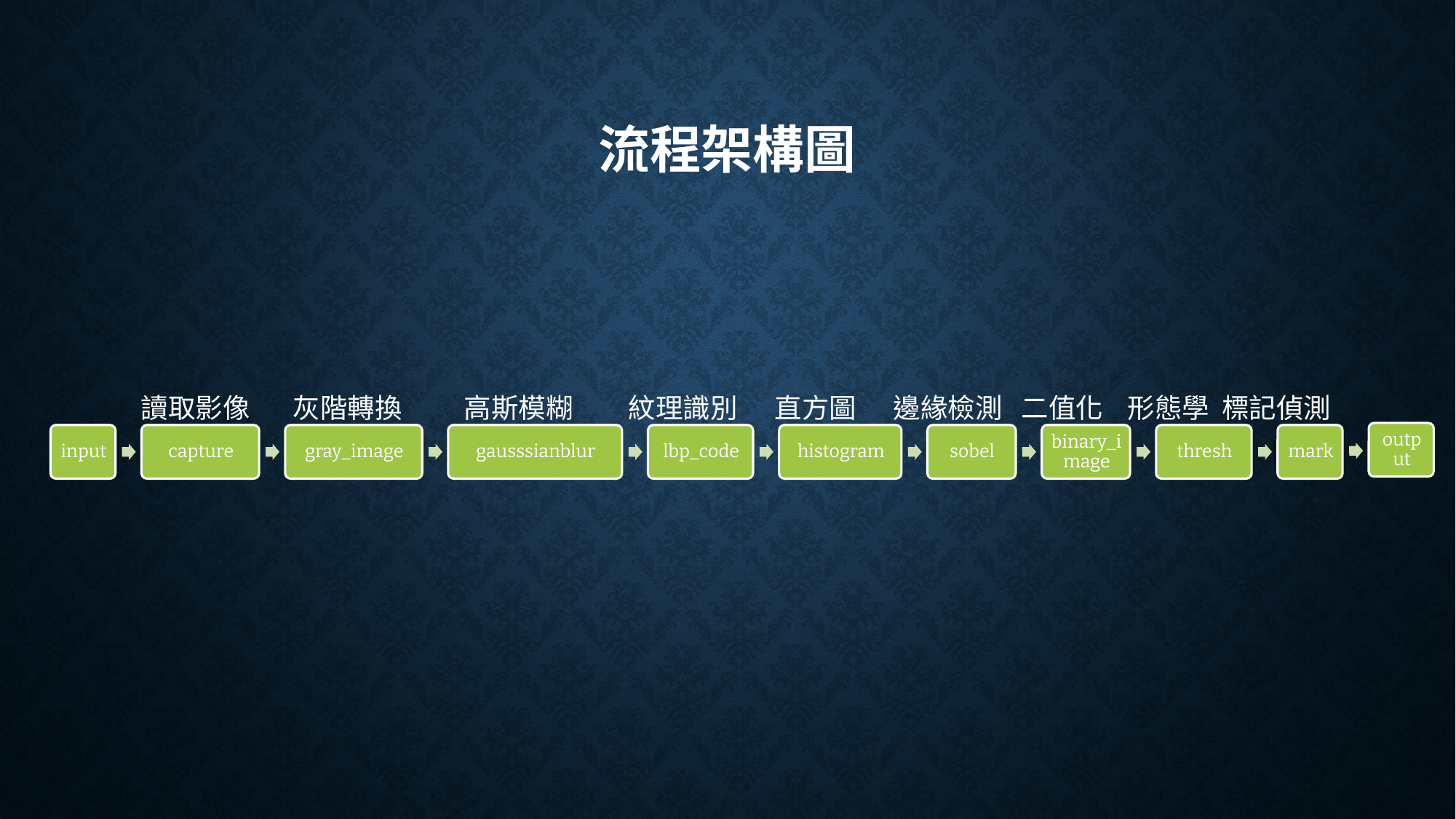

# 流程架構圖
input

capture

gray_image

gausssianblur

lbp_code

histogram

sobel

binary_image

thresh

mark

output
            讀取影像       灰階轉換          高斯模糊         紋理識別      直方圖      邊緣檢測   二值化    形態學  標記偵測